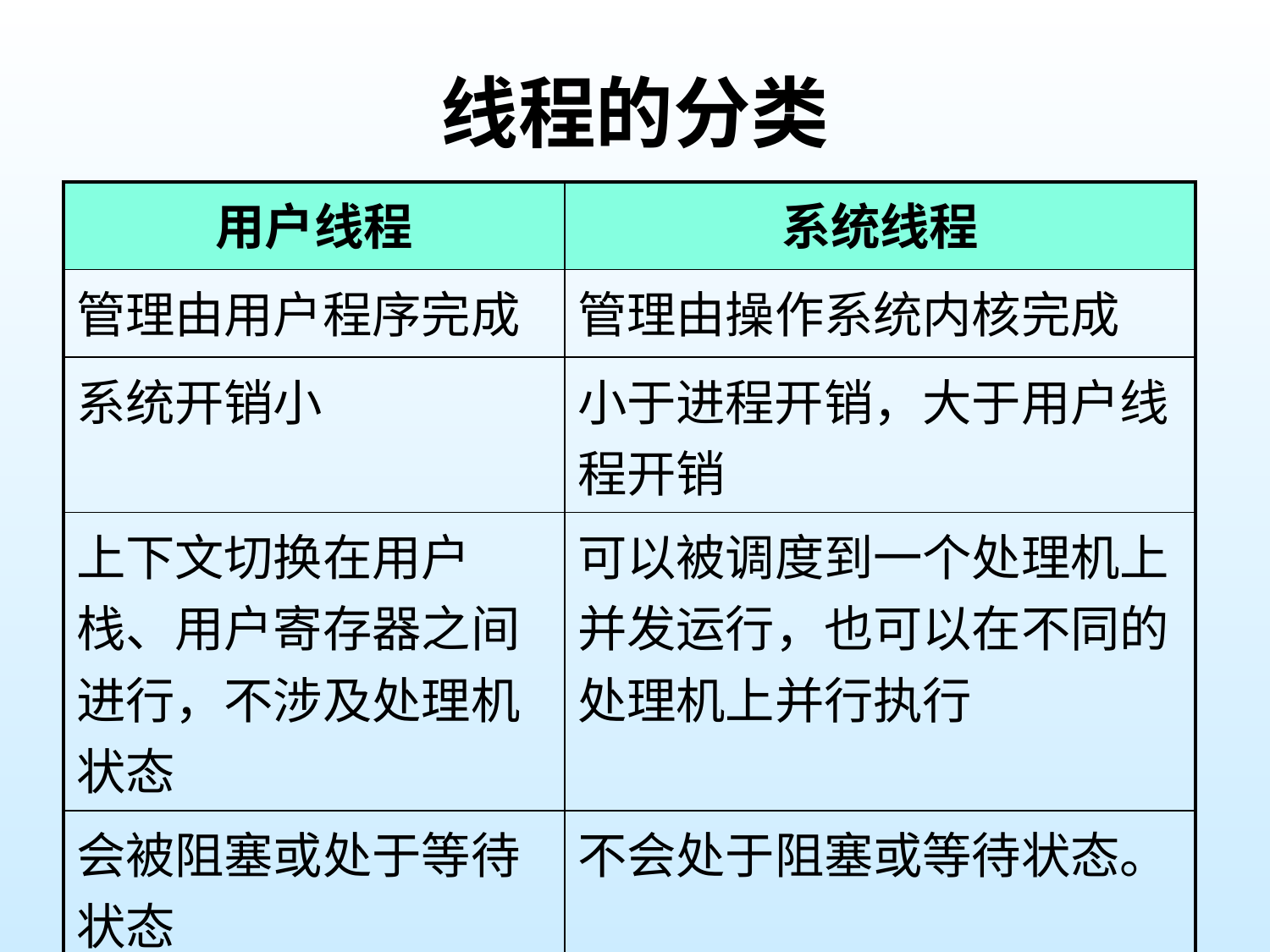

# 线程的分类
| 用户线程 | 系统线程 |
| --- | --- |
| 管理由用户程序完成 | 管理由操作系统内核完成 |
| 系统开销小 | 小于进程开销，大于用户线程开销 |
| 上下文切换在用户栈、用户寄存器之间进行，不涉及处理机状态 | 可以被调度到一个处理机上并发运行，也可以在不同的处理机上并行执行 |
| 会被阻塞或处于等待状态 | 不会处于阻塞或等待状态。 |